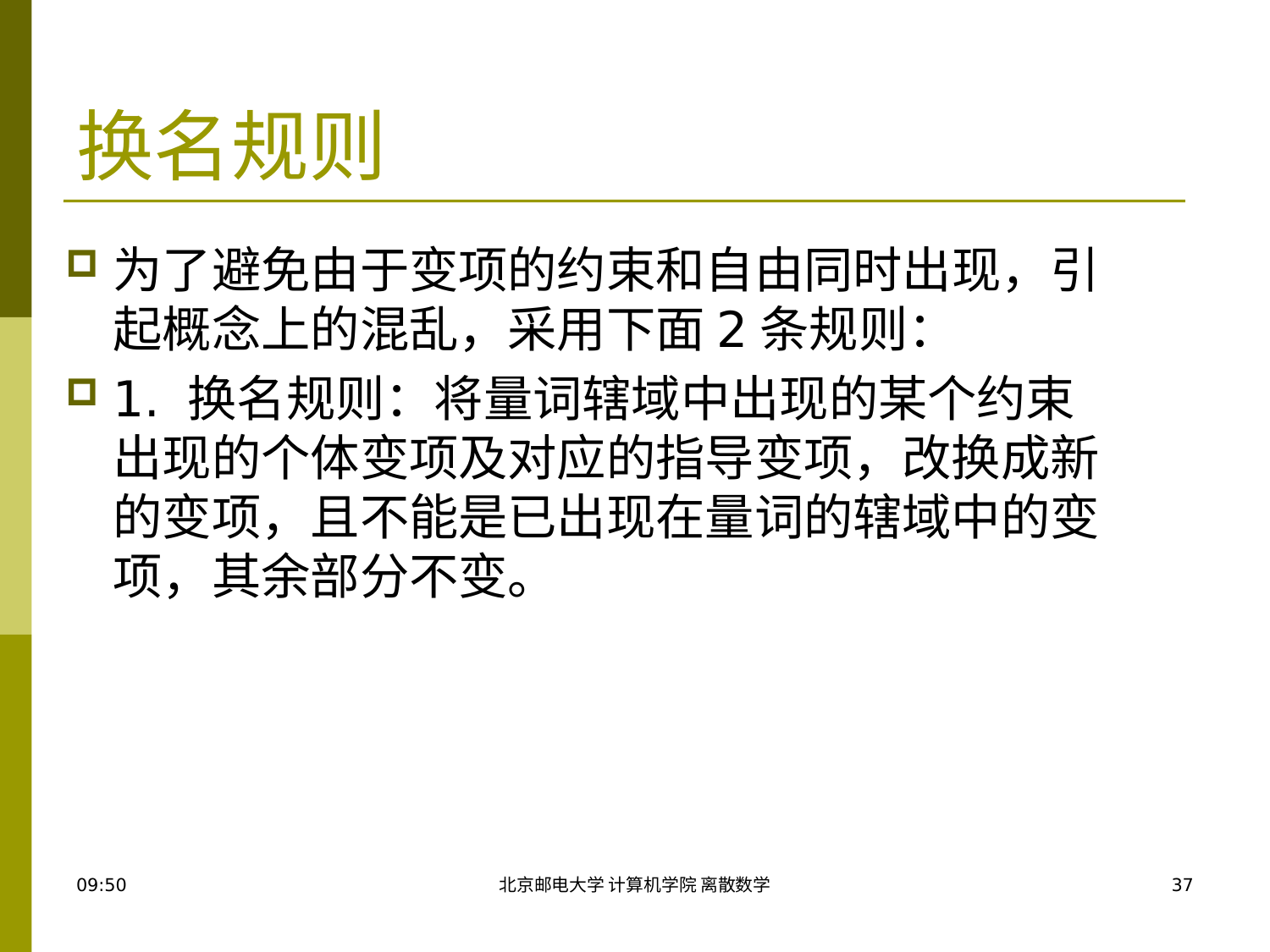

# 换名规则
为了避免由于变项的约束和自由同时出现，引起概念上的混乱，采用下面2条规则：
1. 换名规则：将量词辖域中出现的某个约束出现的个体变项及对应的指导变项，改换成新的变项，且不能是已出现在量词的辖域中的变项，其余部分不变。
09:50
北京邮电大学 计算机学院 离散数学
37